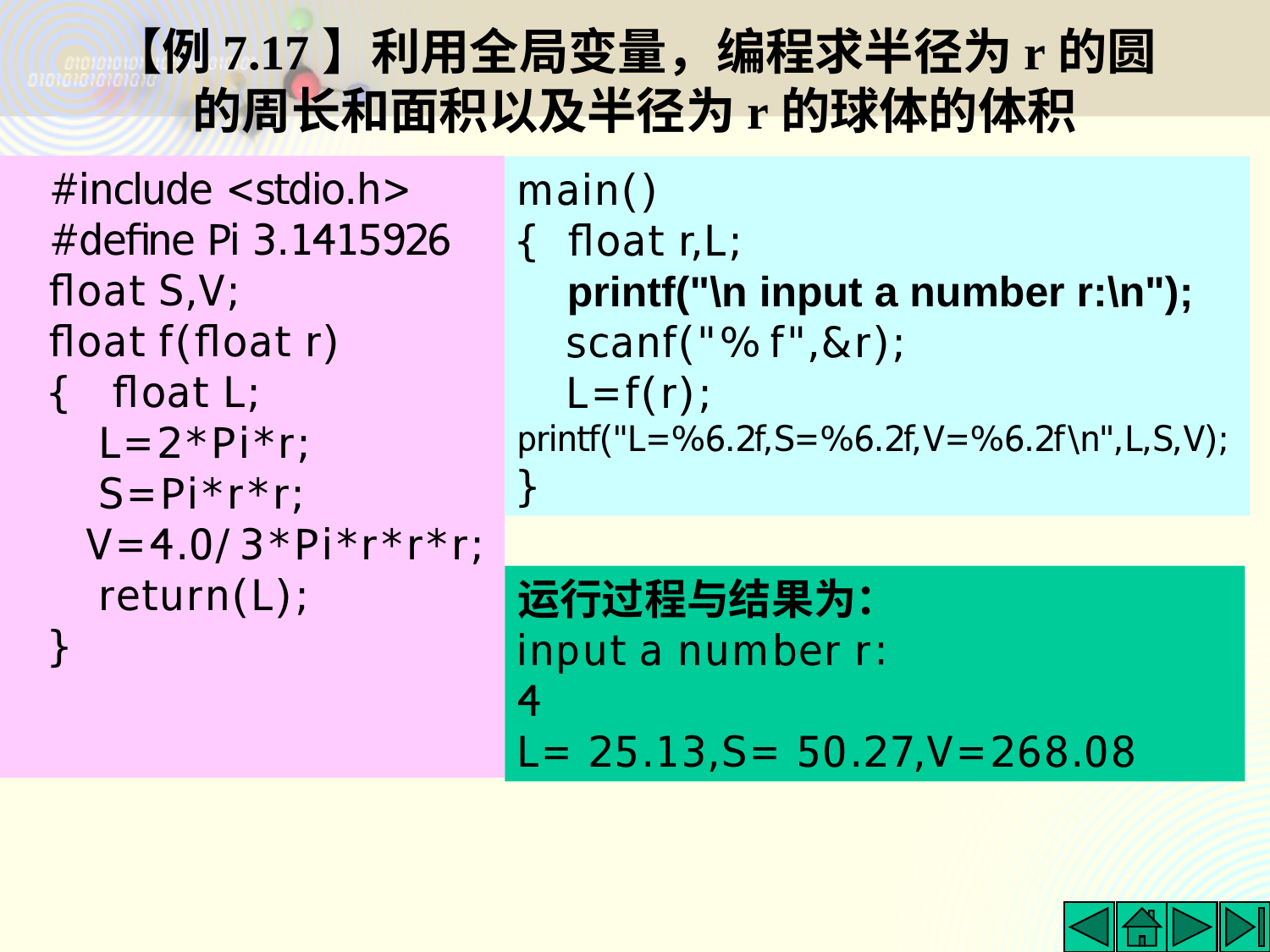

# 【例7.17】利用全局变量，编程求半径为r的圆的周长和面积以及半径为r的球体的体积
#include <stdio.h>
#define Pi 3.1415926
float S,V;
float f(float r)
{   float L;
    L=2*Pi*r;
    S=Pi*r*r;
   V=4.0/3*Pi*r*r*r;
    return(L);
}

main()
{  float r,L;
    printf("\n input a number r:\n");
    scanf("%f",&r);
    L=f(r);
printf("L=%6.2f,S=%6.2f,V=%6.2f\n",L,S,V);
}
运行过程与结果为：
input a number r:
4
L= 25.13,S= 50.27,V=268.08